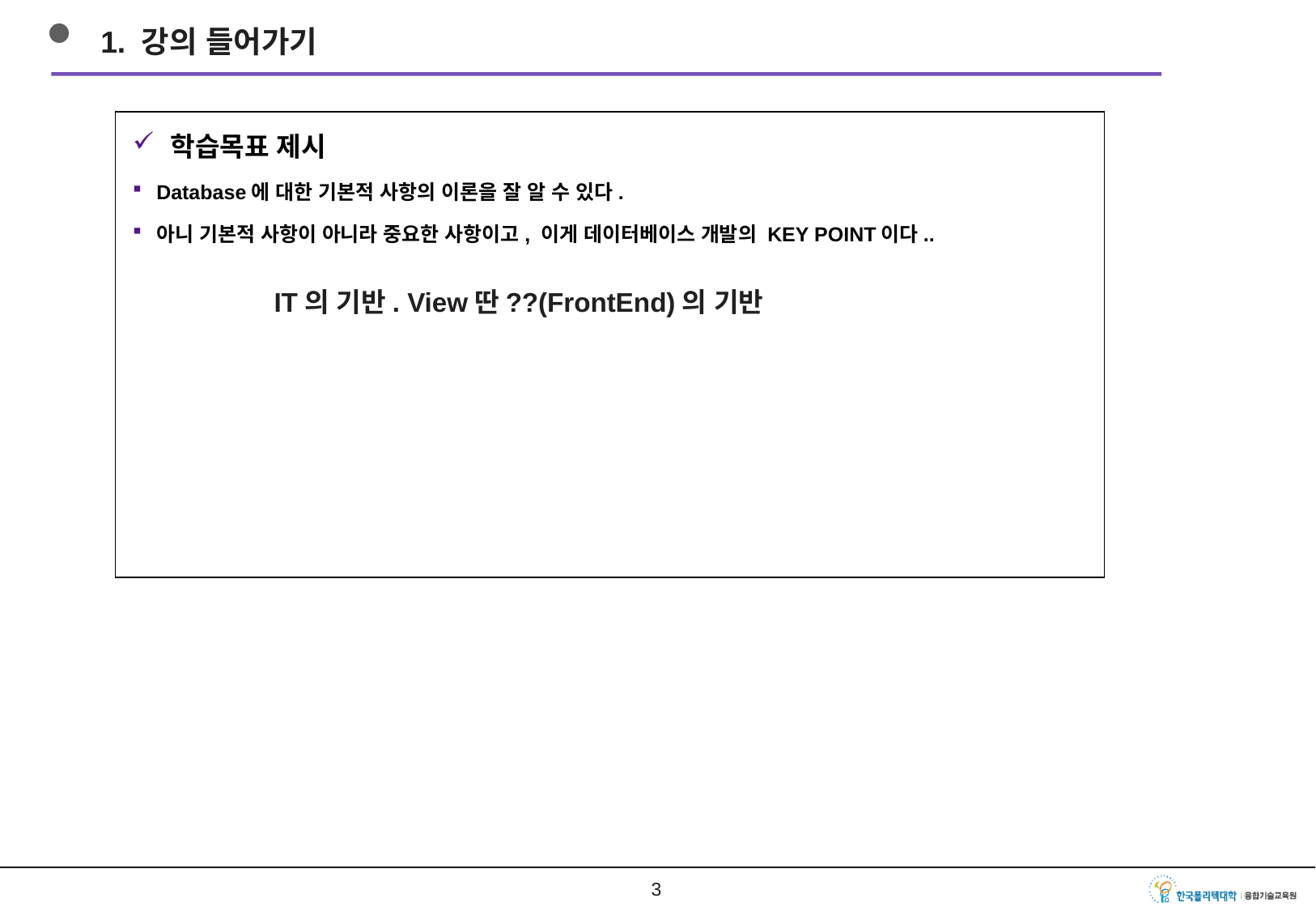

1. 강의 들어가기
학습목표 제시
Database에 대한 기본적 사항의 이론을 잘 알 수 있다.
아니 기본적 사항이 아니라 중요한 사항이고, 이게 데이터베이스 개발의 KEY POINT이다..
IT의 기반. View딴??(FrontEnd)의 기반
3